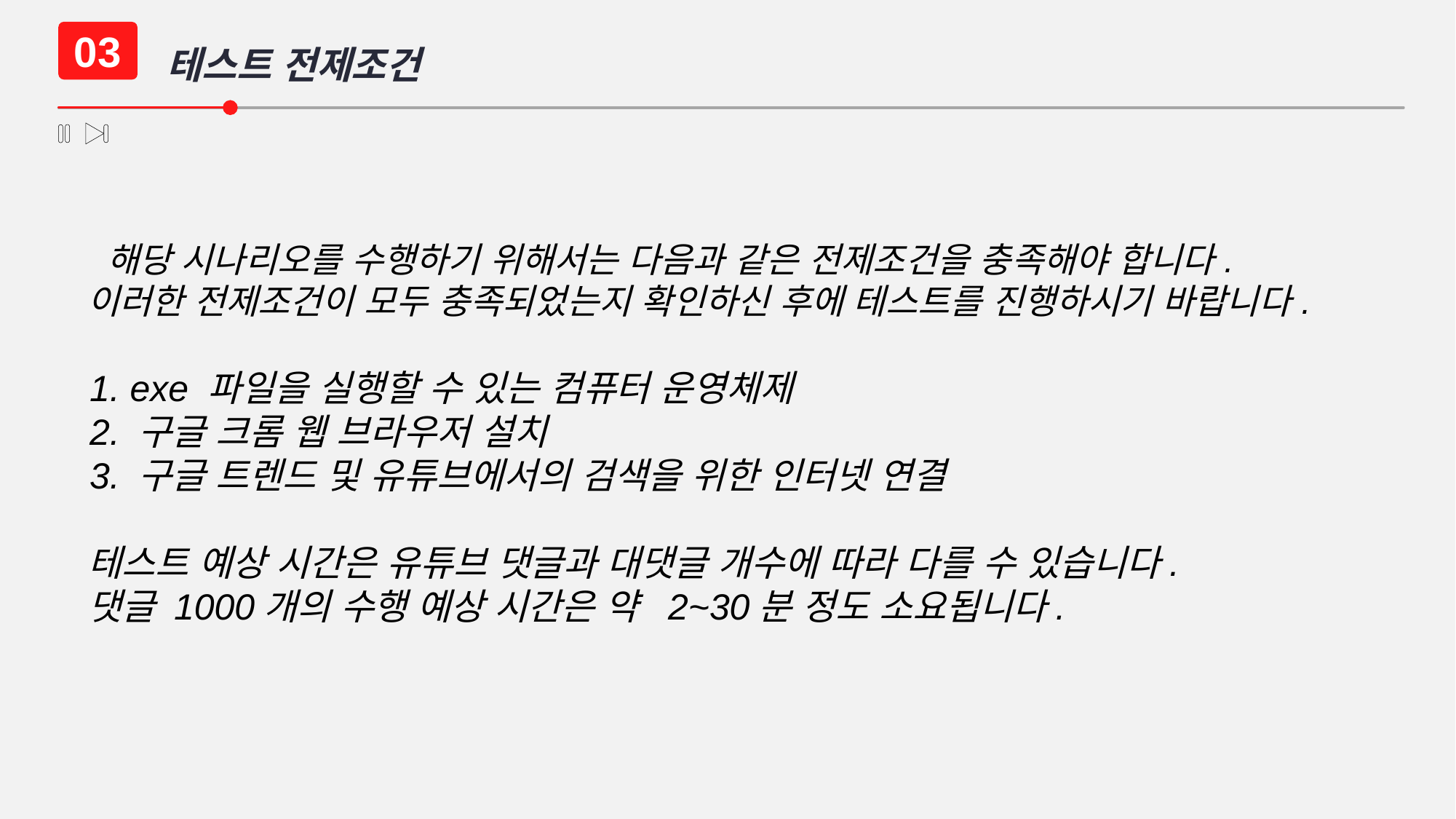

테스트 전제조건
03

   해당 시나리오를 수행하기 위해서는 다음과 같은 전제조건을 충족해야 합니다.
 이러한 전제조건이 모두 충족되었는지 확인하신 후에 테스트를 진행하시기 바랍니다.

  1. exe 파일을 실행할 수 있는 컴퓨터 운영체제
  2. 구글 크롬 웹 브라우저 설치
  3. 구글 트렌드 및 유튜브에서의 검색을 위한 인터넷 연결

 테스트 예상 시간은 유튜브 댓글과 대댓글 개수에 따라 다를 수 있습니다.
 댓글 1000개의 수행 예상 시간은 약  2~30분 정도 소요됩니다.